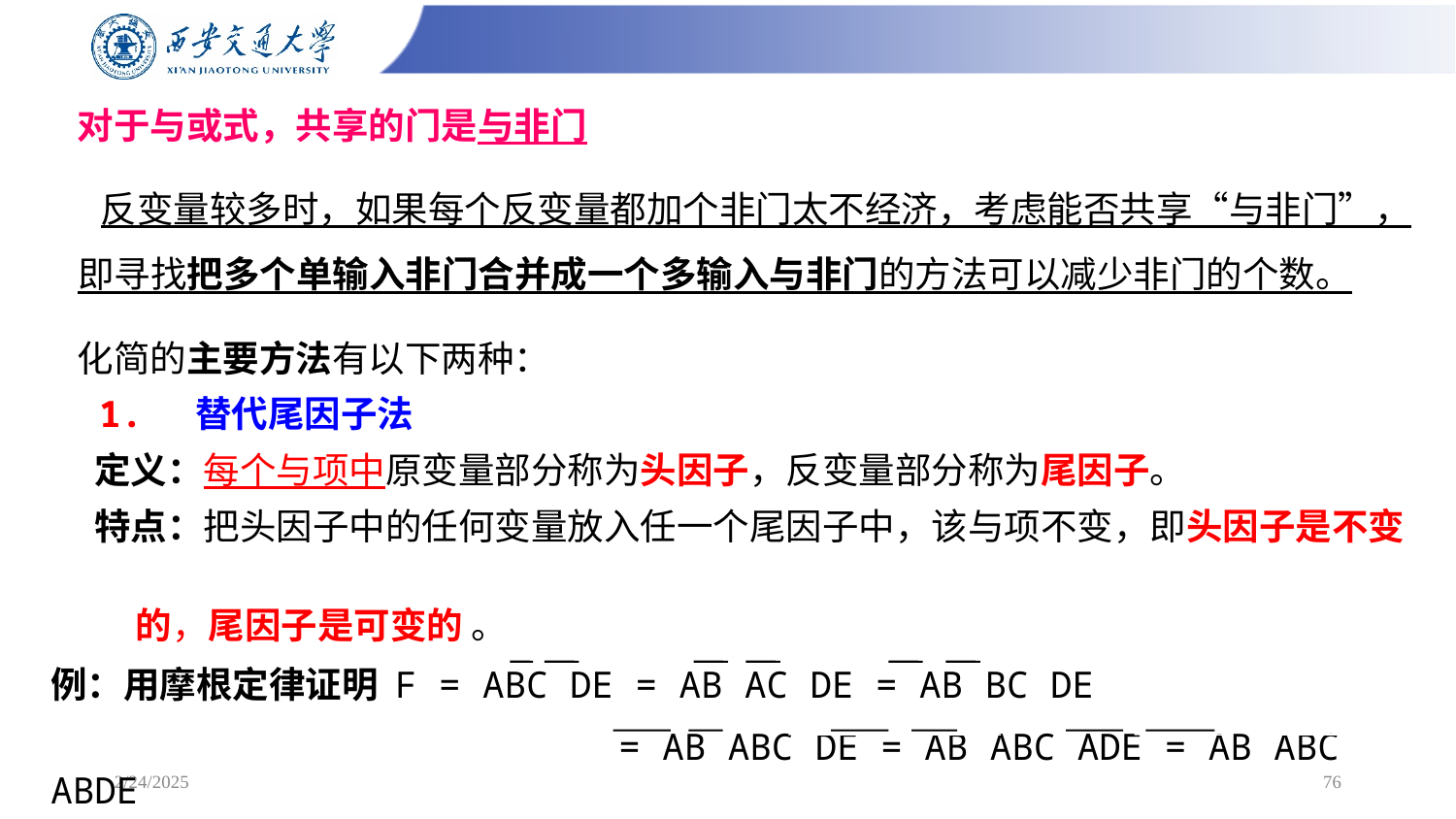

# 对于与或式，共享的门是与非门
     反变量较多时，如果每个反变量都加个非门太不经济，考虑能否共享“与非门”，即寻找把多个单输入非门合并成一个多输入与非门的方法可以减少非门的个数。
化简的主要方法有以下两种：
 1.  替代尾因子法
 定义：每个与项中原变量部分称为头因子，反变量部分称为尾因子。
 特点：把头因子中的任何变量放入任一个尾因子中，该与项不变，即头因子是不变
      的，尾因子是可变的 。

例：用摩根定律证明 F = ABC DE = AB AC DE = AB BC DE
                          = AB ABC DE = AB ABC ADE = AB ABC ABDE

2/24/2025
76